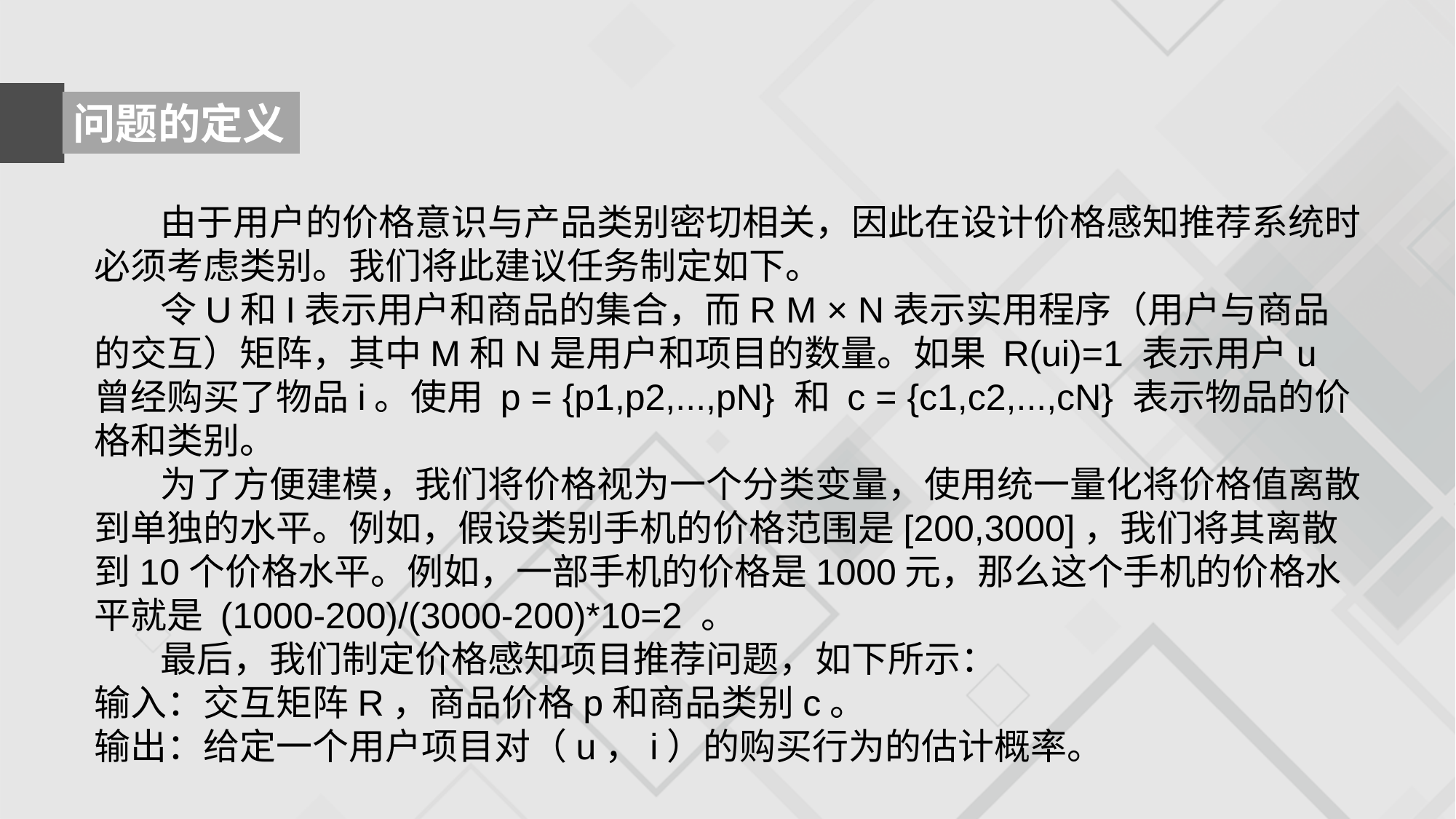

问题的定义
       由于用户的价格意识与产品类别密切相关，因此在设计价格感知推荐系统时必须考虑类别。我们将此建议任务制定如下。
       令U和I表示用户和商品的集合，而R M × N表示实用程序（用户与商品的交互）矩阵，其中M和N是用户和项目的数量。如果 R(ui)=1 表示用户u曾经购买了物品i。使用 p = {p1,p2,...,pN} 和 c = {c1,c2,...,cN} 表示物品的价格和类别。
       为了方便建模，我们将价格视为一个分类变量，使用统一量化将价格值离散到单独的水平。例如，假设类别手机的价格范围是[200,3000]，我们将其离散到10个价格水平。例如，一部手机的价格是1000元，那么这个手机的价格水平就是 (1000-200)/(3000-200)*10=2 。
       最后，我们制定价格感知项目推荐问题，如下所示：
输入：交互矩阵R，商品价格p和商品类别c。
输出：给定一个用户项目对（u，i）的购买行为的估计概率。